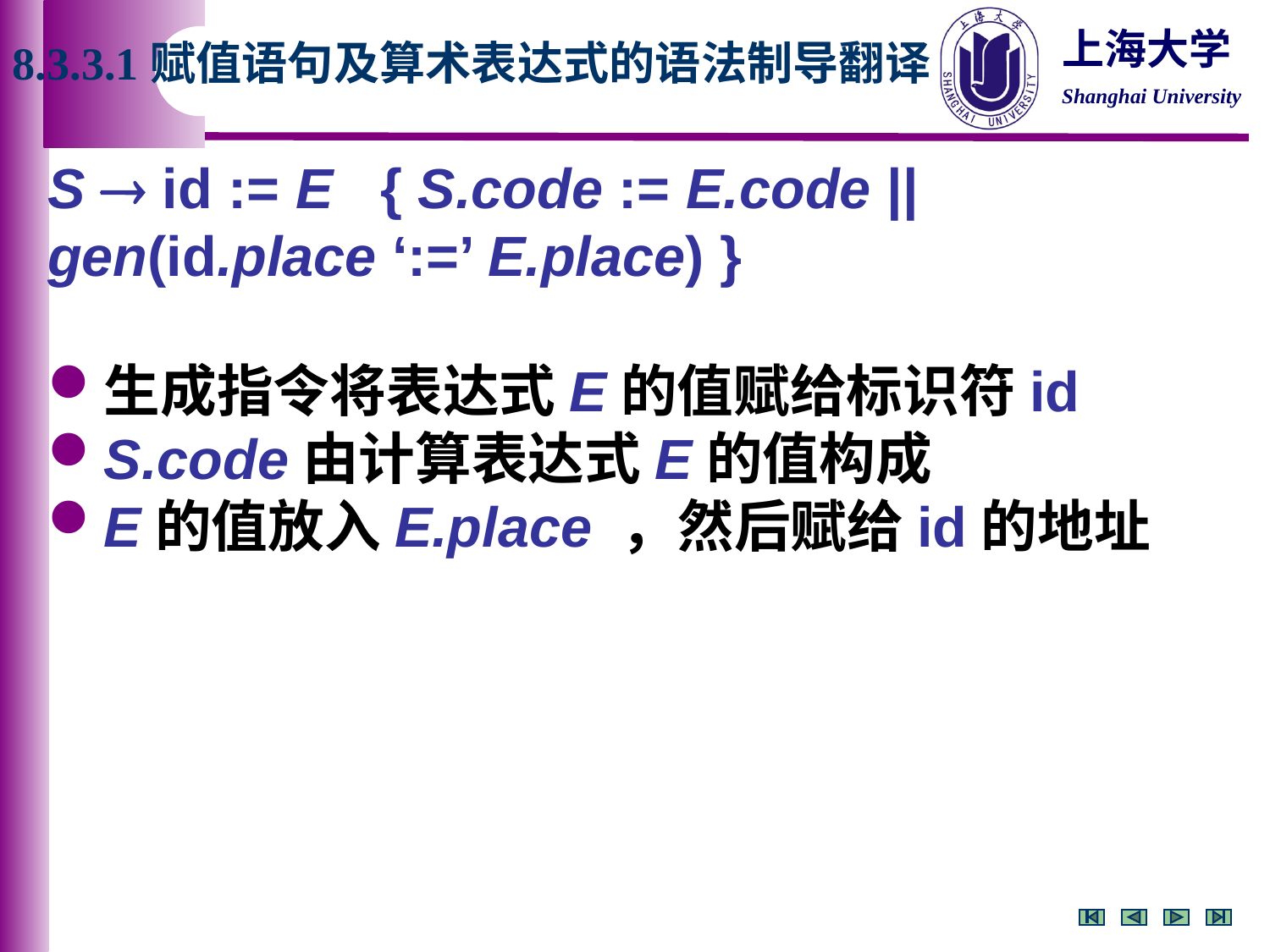

8.3.3.1赋值语句及算术表达式的语法制导翻译
S → id := E   { S.code := E.code || gen(id.place ‘:=’ E.place) }

生成指令将表达式E的值赋给标识符id
S.code由计算表达式E的值构成
E的值放入E.place ，然后赋给id的地址